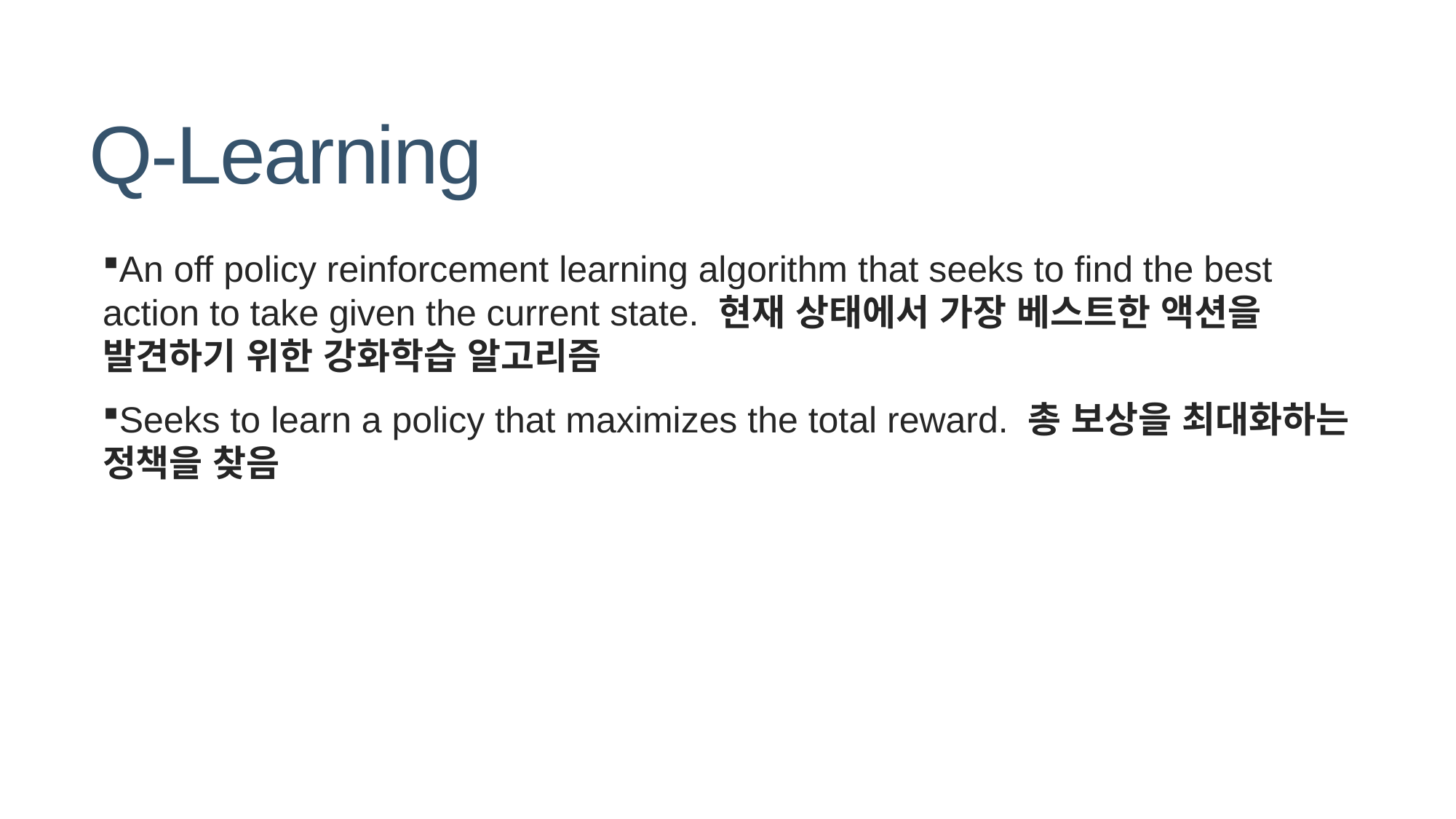

# Q-Learning
An off policy reinforcement learning algorithm that seeks to find the best action to take given the current state. 현재 상태에서 가장 베스트한 액션을 발견하기 위한 강화학습 알고리즘
Seeks to learn a policy that maximizes the total reward. 총 보상을 최대화하는 정책을 찾음